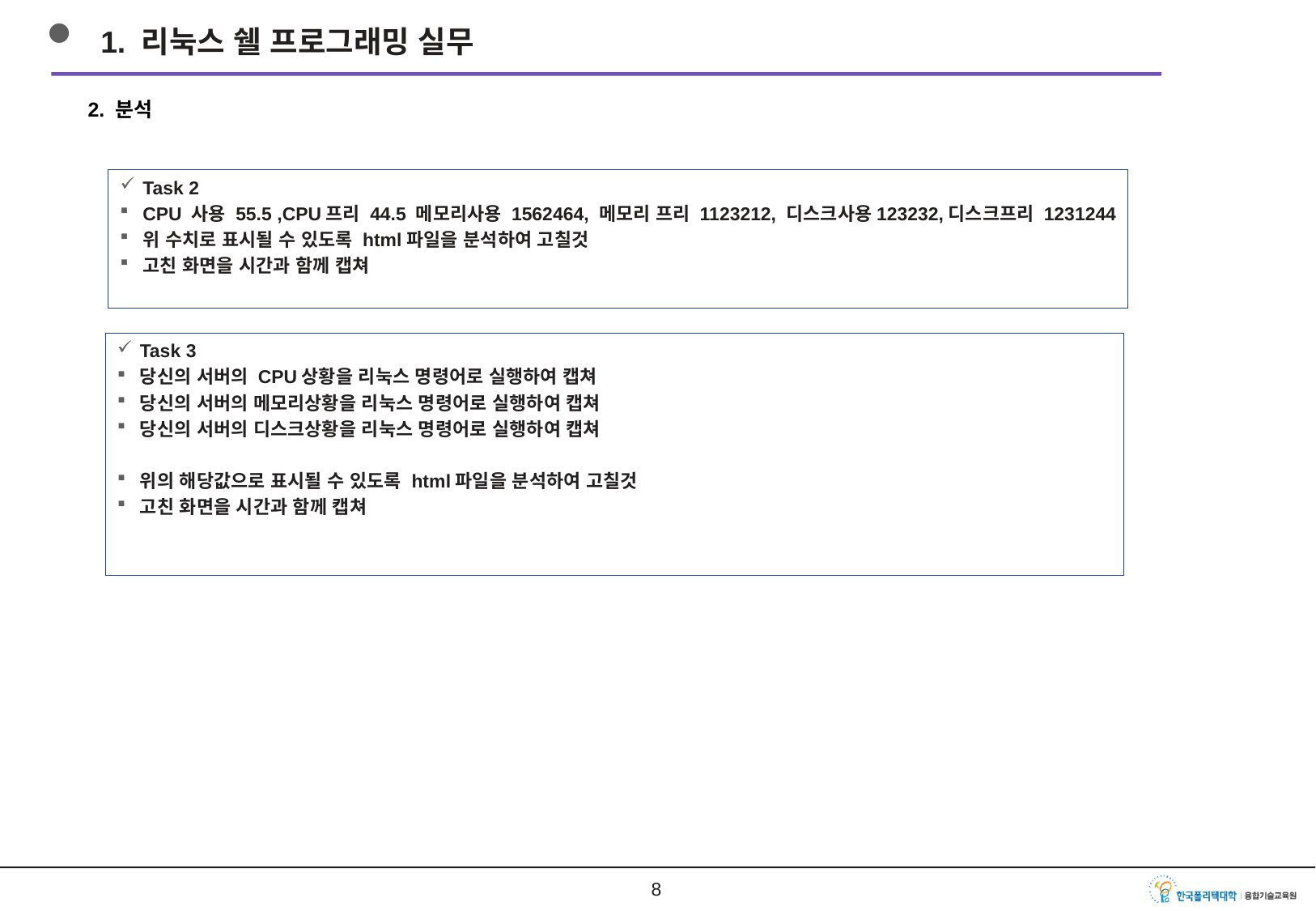

1. 리눅스 쉘 프로그래밍 실무
2. 분석
Task 2
CPU 사용 55.5 ,CPU프리 44.5 메모리사용 1562464, 메모리 프리 1123212, 디스크사용123232,디스크프리 1231244
위 수치로 표시될 수 있도록 html파일을 분석하여 고칠것
고친 화면을 시간과 함께 캡쳐

Task 3
당신의 서버의 CPU상황을 리눅스 명령어로 실행하여 캡쳐
당신의 서버의 메모리상황을 리눅스 명령어로 실행하여 캡쳐
당신의 서버의 디스크상황을 리눅스 명령어로 실행하여 캡쳐

위의 해당값으로 표시될 수 있도록 html파일을 분석하여 고칠것
고친 화면을 시간과 함께 캡쳐

8